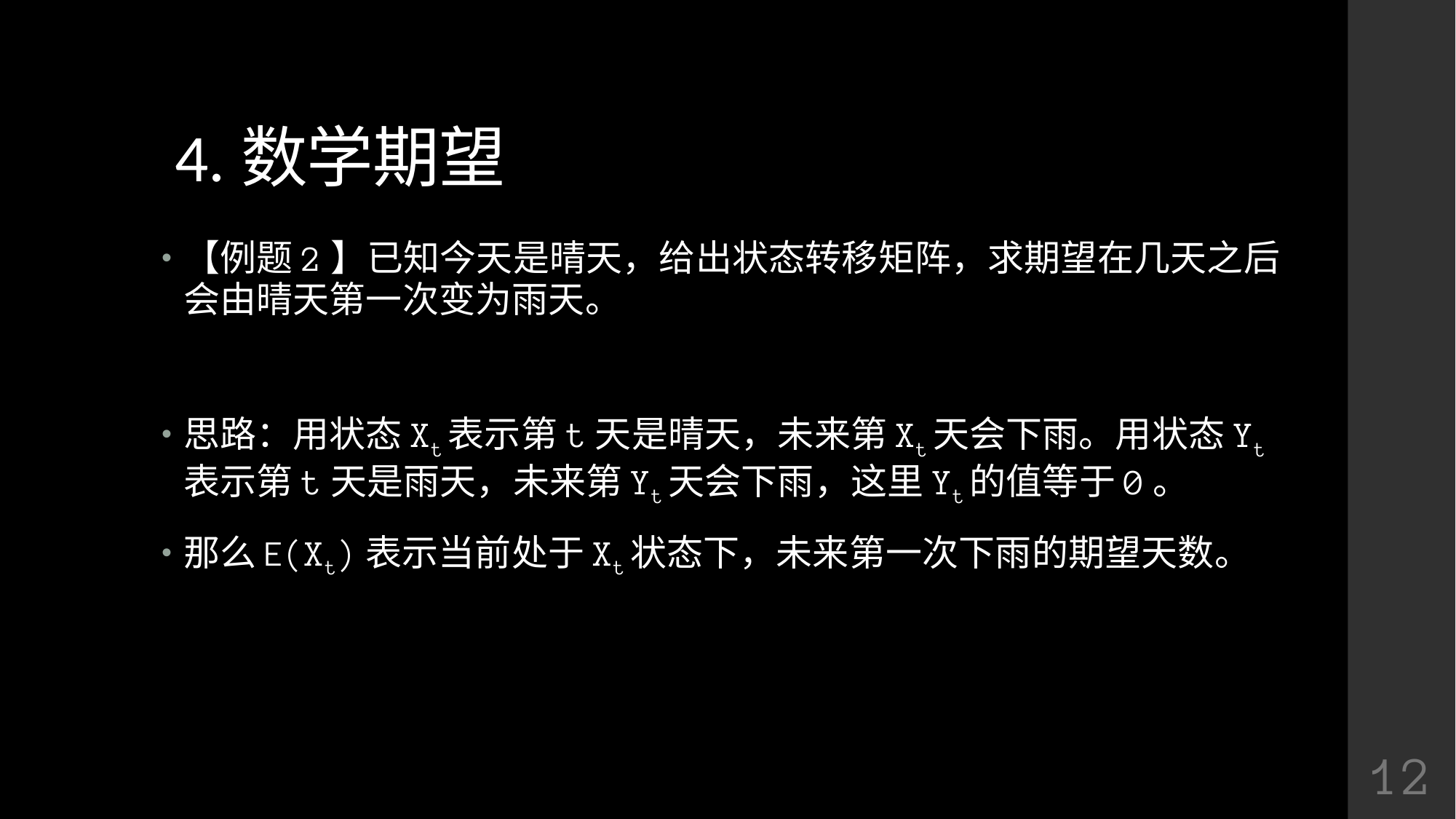

# 4.数学期望
【例题2】已知今天是晴天，给出状态转移矩阵，求期望在几天之后会由晴天第一次变为雨天。

思路：用状态Xt表示第t天是晴天，未来第Xt天会下雨。用状态Yt表示第t天是雨天，未来第Yt天会下雨，这里Yt的值等于0。
那么E(Xt)表示当前处于Xt状态下，未来第一次下雨的期望天数。

12